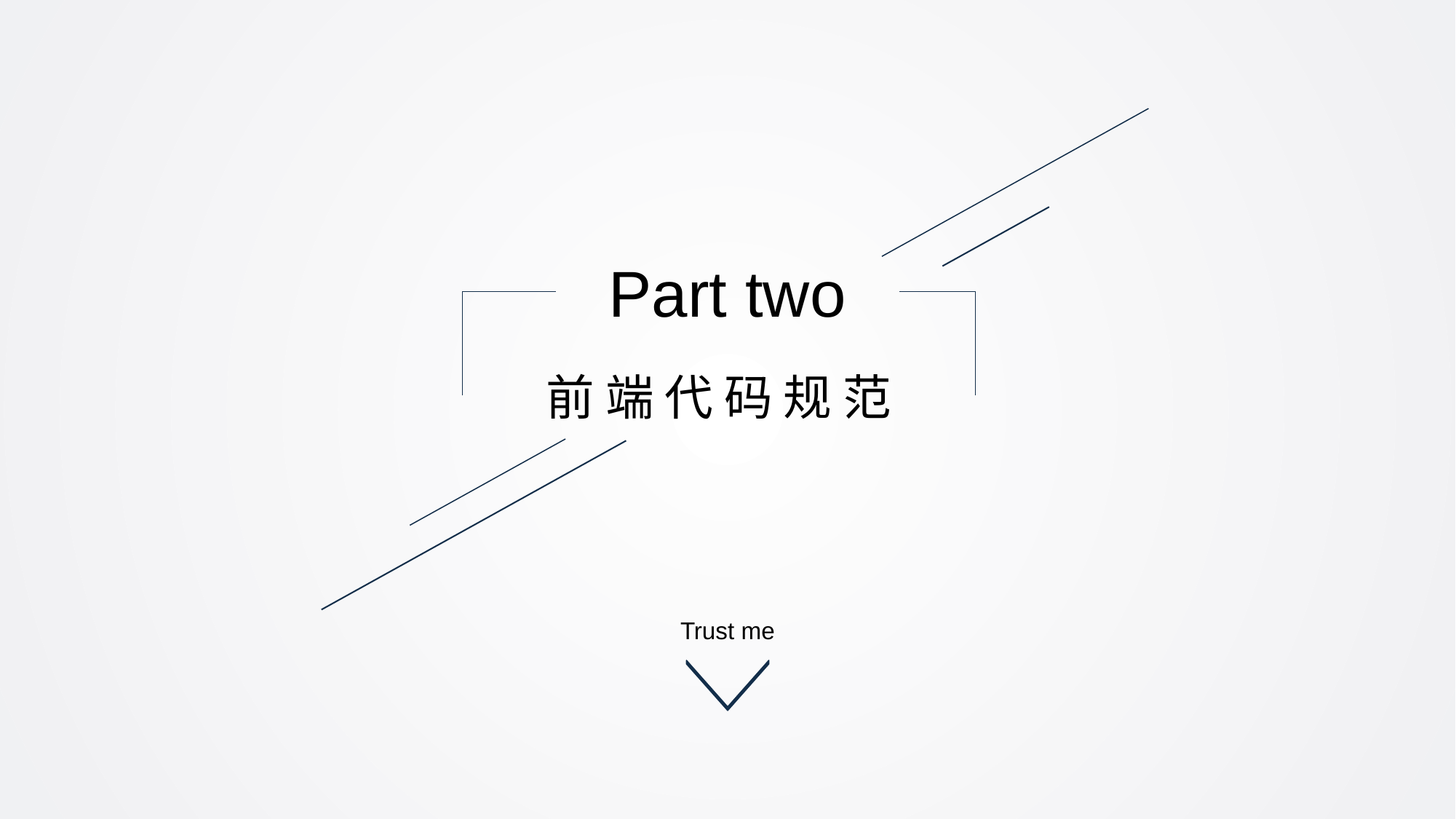

Part two
前 端 代 码 规 范
Trust me